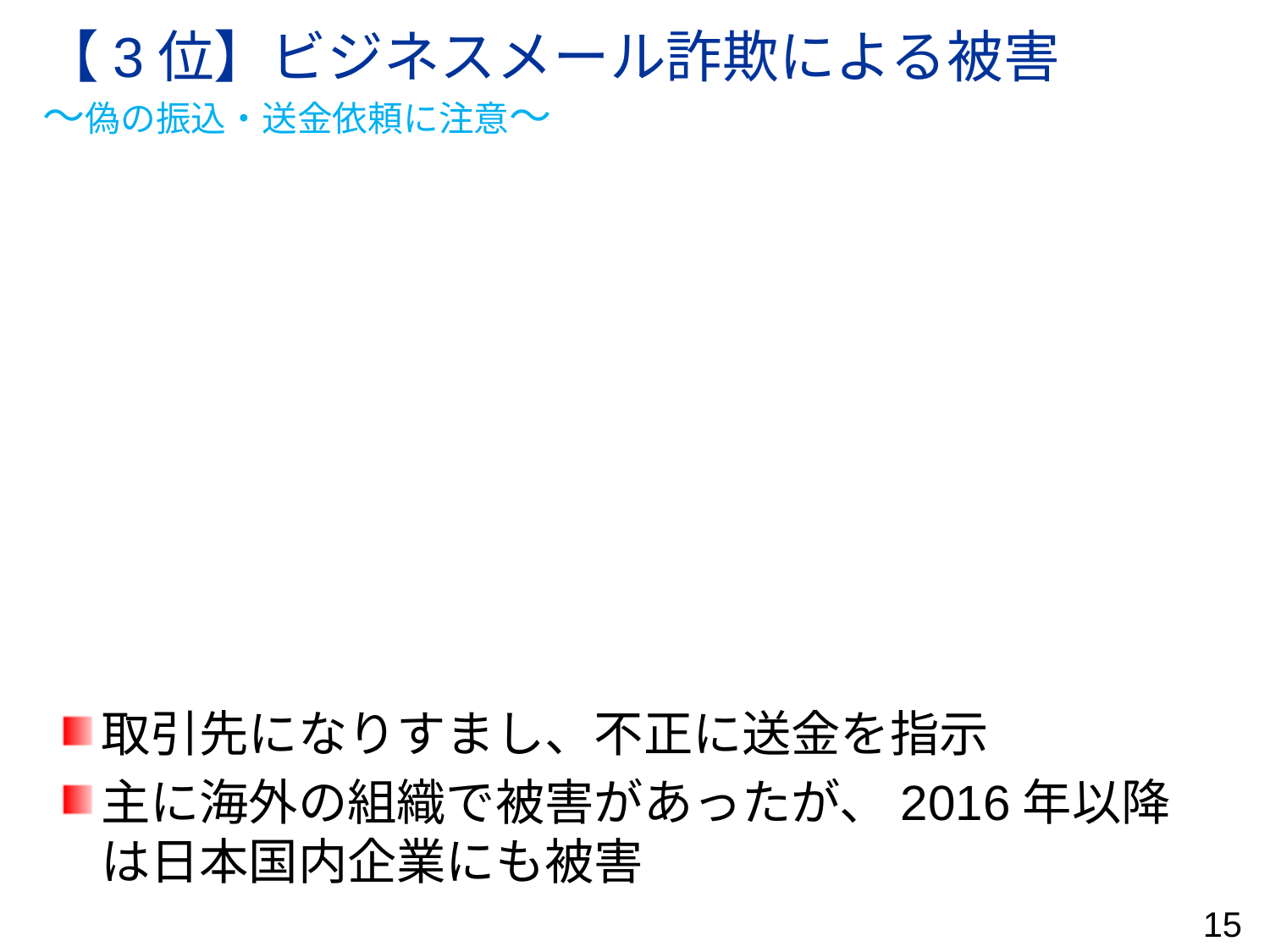

# 【3位】ビジネスメール詐欺による被害 ～偽の振込・送金依頼に注意～
取引先になりすまし、不正に送金を指示
主に海外の組織で被害があったが、2016年以降は日本国内企業にも被害
15